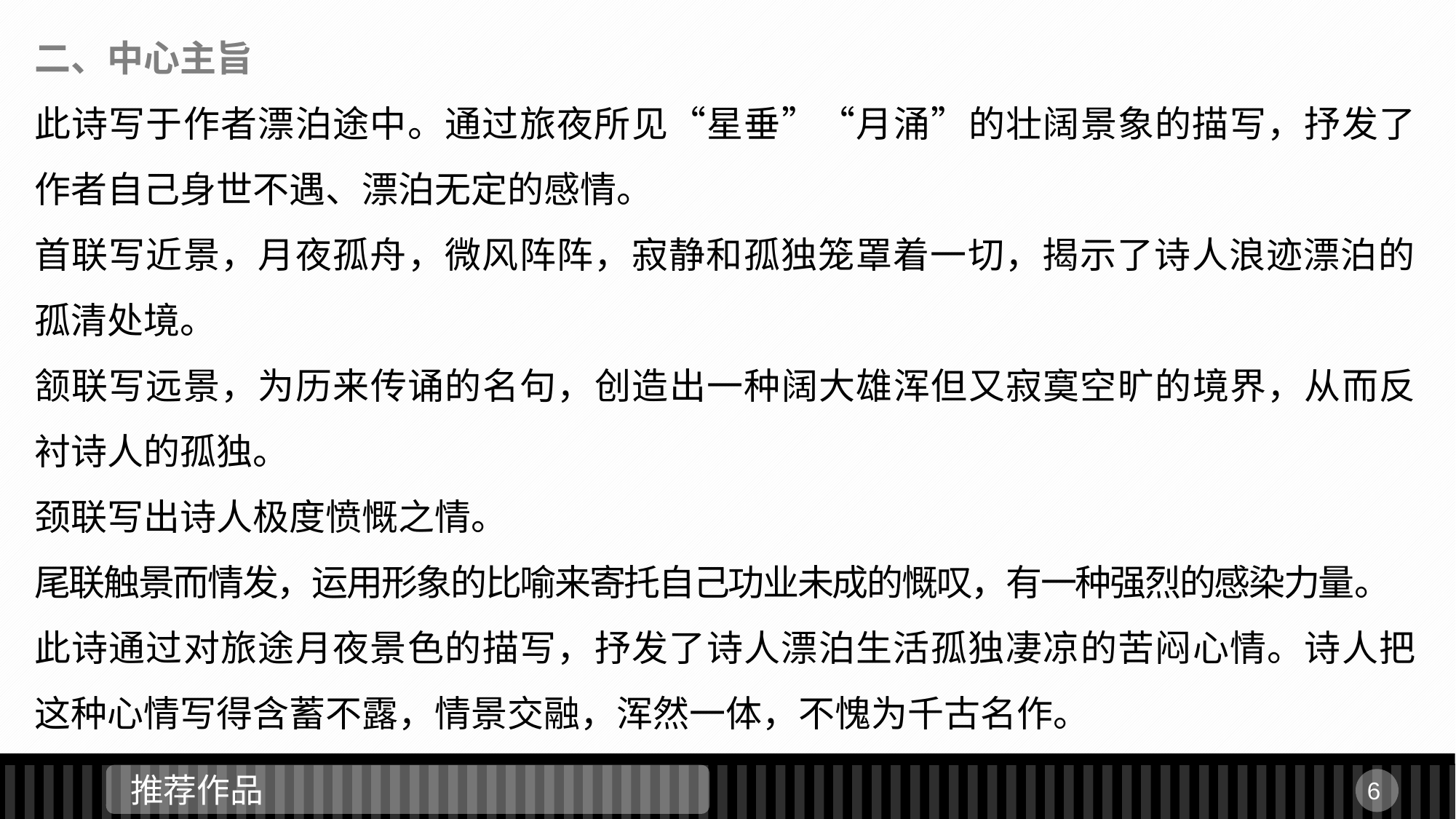

二、中心主旨
此诗写于作者漂泊途中。通过旅夜所见“星垂”“月涌”的壮阔景象的描写，抒发了作者自己身世不遇、漂泊无定的感情。
首联写近景，月夜孤舟，微风阵阵，寂静和孤独笼罩着一切，揭示了诗人浪迹漂泊的孤清处境。
颔联写远景，为历来传诵的名句，创造出一种阔大雄浑但又寂寞空旷的境界，从而反衬诗人的孤独。
颈联写出诗人极度愤慨之情。
尾联触景而情发，运用形象的比喻来寄托自己功业未成的慨叹，有一种强烈的感染力量。
此诗通过对旅途月夜景色的描写，抒发了诗人漂泊生活孤独凄凉的苦闷心情。诗人把这种心情写得含蓄不露，情景交融，浑然一体，不愧为千古名作。